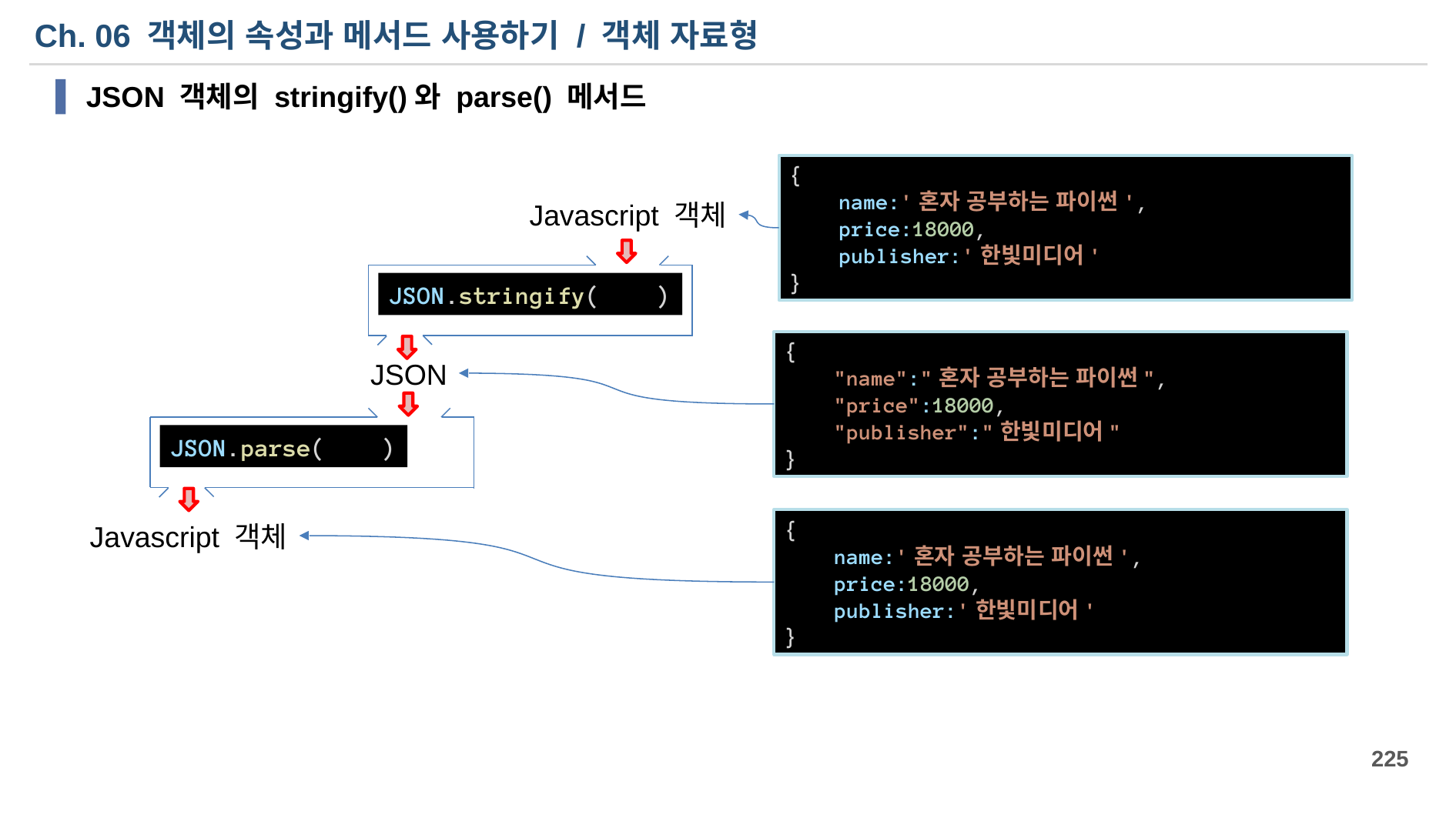

# Ch. 06 객체의 속성과 메서드 사용하기 / 객체 자료형
JSON 객체의 stringify()와 parse() 메서드

{
    name:'혼자 공부하는 파이썬',
    price:18000,
    publisher:'한빛미디어'
}
Javascript 객체

JSON.stringify(    )
{
    "name":"혼자 공부하는 파이썬",
    "price":18000,
    "publisher":"한빛미디어"
}

JSON

JSON.parse(    )

{
    name:'혼자 공부하는 파이썬',
    price:18000,
    publisher:'한빛미디어'
}
Javascript 객체
225